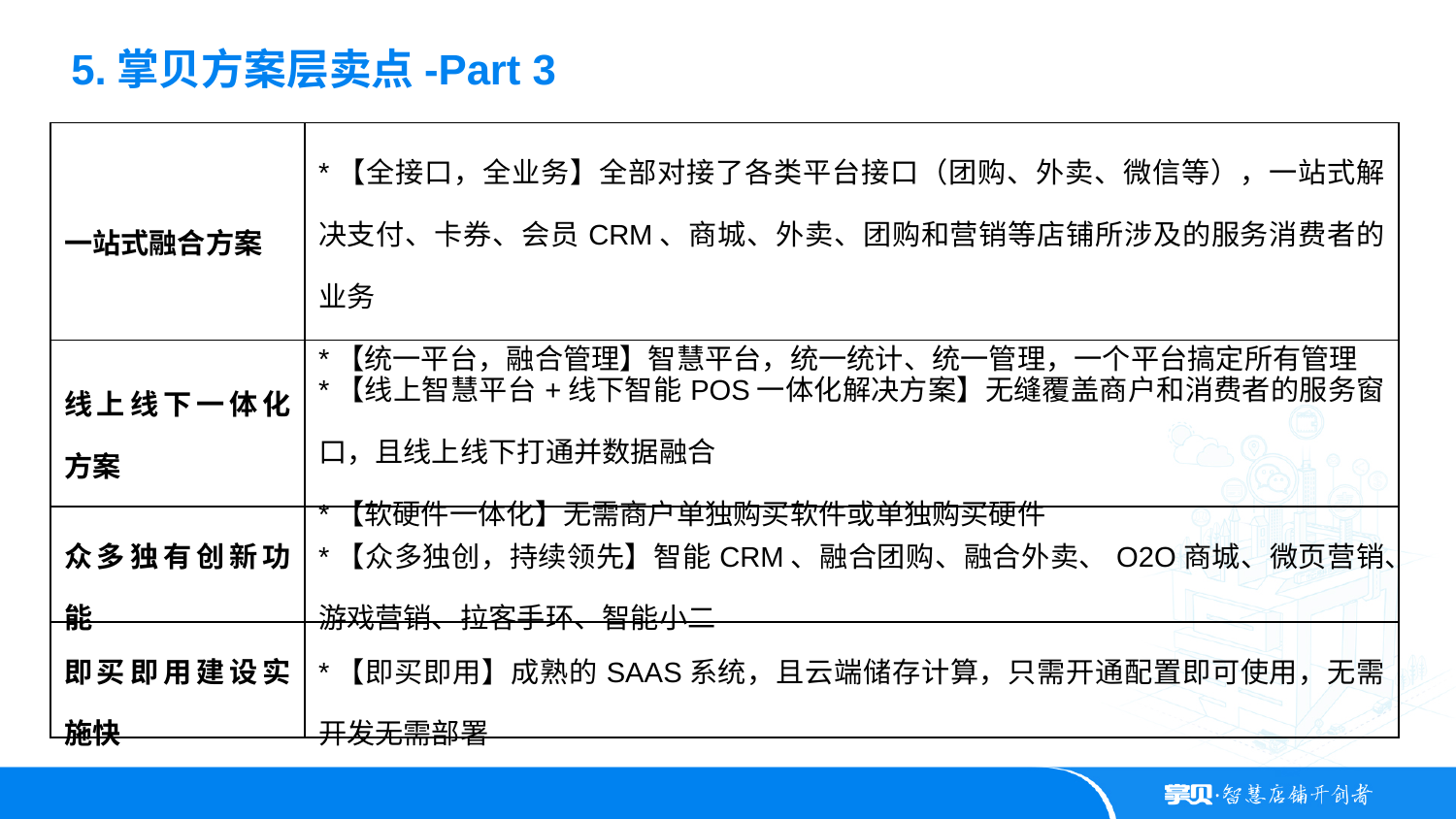

5.掌贝方案层卖点-Part 3
| 一站式融合方案 | \*【全接口，全业务】全部对接了各类平台接口（团购、外卖、微信等），一站式解决支付、卡券、会员CRM、商城、外卖、团购和营销等店铺所涉及的服务消费者的业务 \*【统一平台，融合管理】智慧平台，统一统计、统一管理，一个平台搞定所有管理 |
| --- | --- |
| 线上线下一体化方案 | \*【线上智慧平台+线下智能POS一体化解决方案】无缝覆盖商户和消费者的服务窗口，且线上线下打通并数据融合 \*【软硬件一体化】无需商户单独购买软件或单独购买硬件 |
| 众多独有创新功能 | \*【众多独创，持续领先】智能CRM、融合团购、融合外卖、O2O商城、微页营销、游戏营销、拉客手环、智能小二 |
| 即买即用建设实施快 | \*【即买即用】成熟的SAAS系统，且云端储存计算，只需开通配置即可使用，无需开发无需部署 |